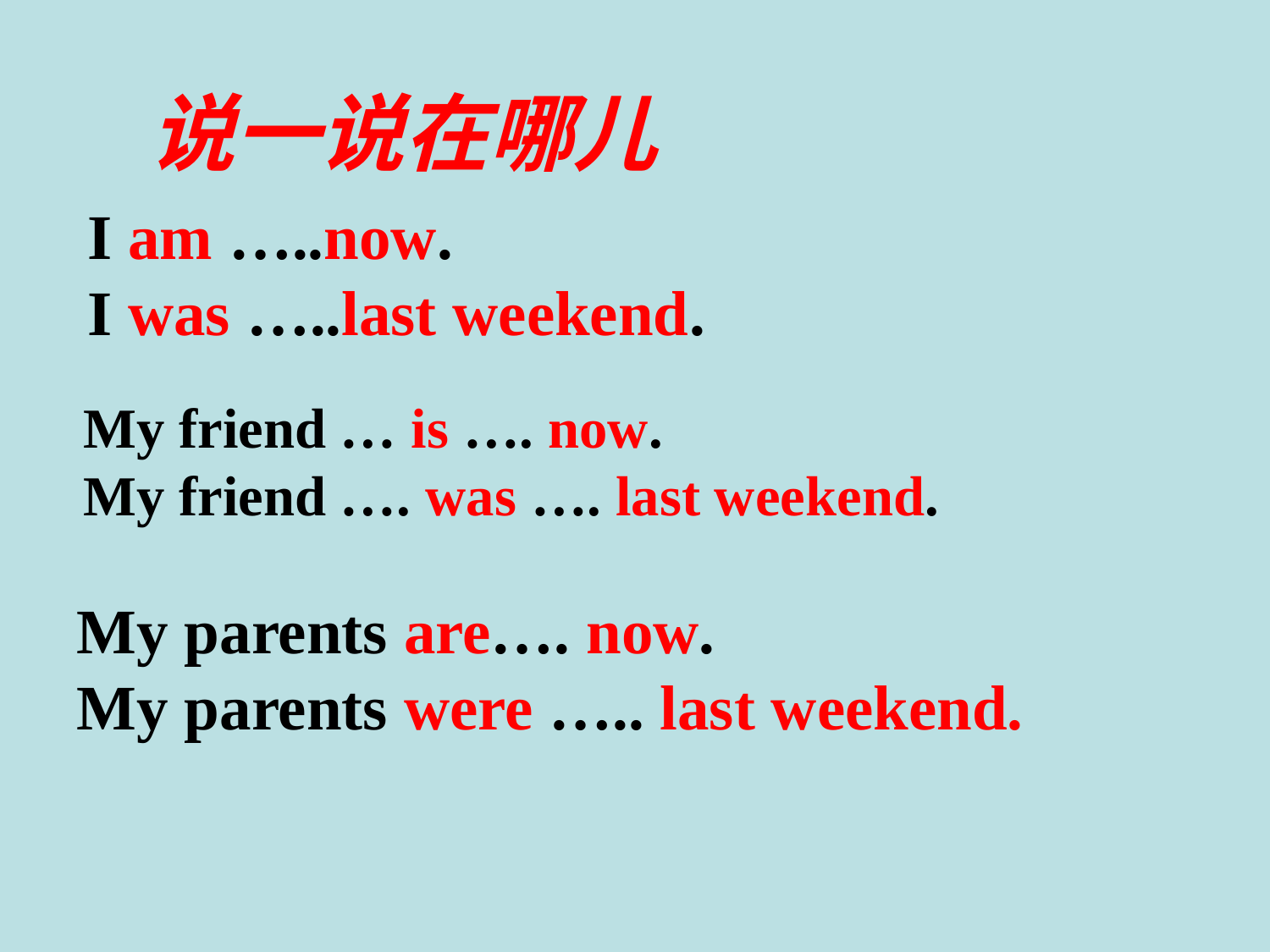

说一说在哪儿

I am …..now.
I was …..last weekend.

My friend … is …. now.
My friend …. was …. last weekend.
My parents are…. now.
My parents were ….. last weekend.